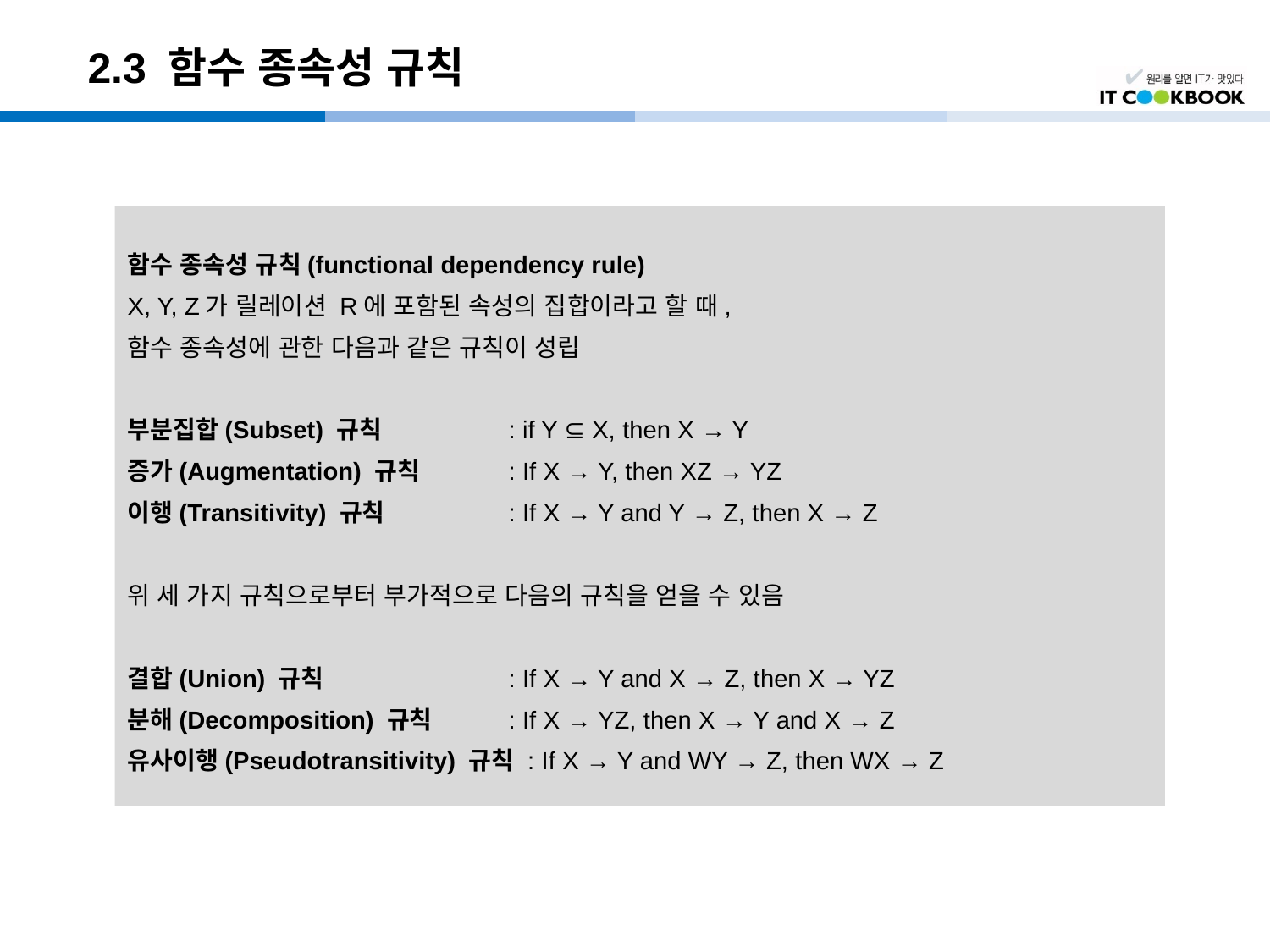

# 2.3 함수 종속성 규칙
함수 종속성 규칙(functional dependency rule)
X, Y, Z가 릴레이션 R에 포함된 속성의 집합이라고 할 때,
함수 종속성에 관한 다음과 같은 규칙이 성립

부분집합(Subset) 규칙 	: if Y ⊆ X, then X → Y
증가(Augmentation) 규칙 	: If X → Y, then XZ → YZ
이행(Transitivity) 규칙 	: If X → Y and Y → Z, then X → Z

위 세 가지 규칙으로부터 부가적으로 다음의 규칙을 얻을 수 있음

결합(Union) 규칙 		: If X → Y and X → Z, then X → YZ
분해(Decomposition) 규칙 	: If X → YZ, then X → Y and X → Z
유사이행(Pseudotransitivity) 규칙 : If X → Y and WY → Z, then WX → Z